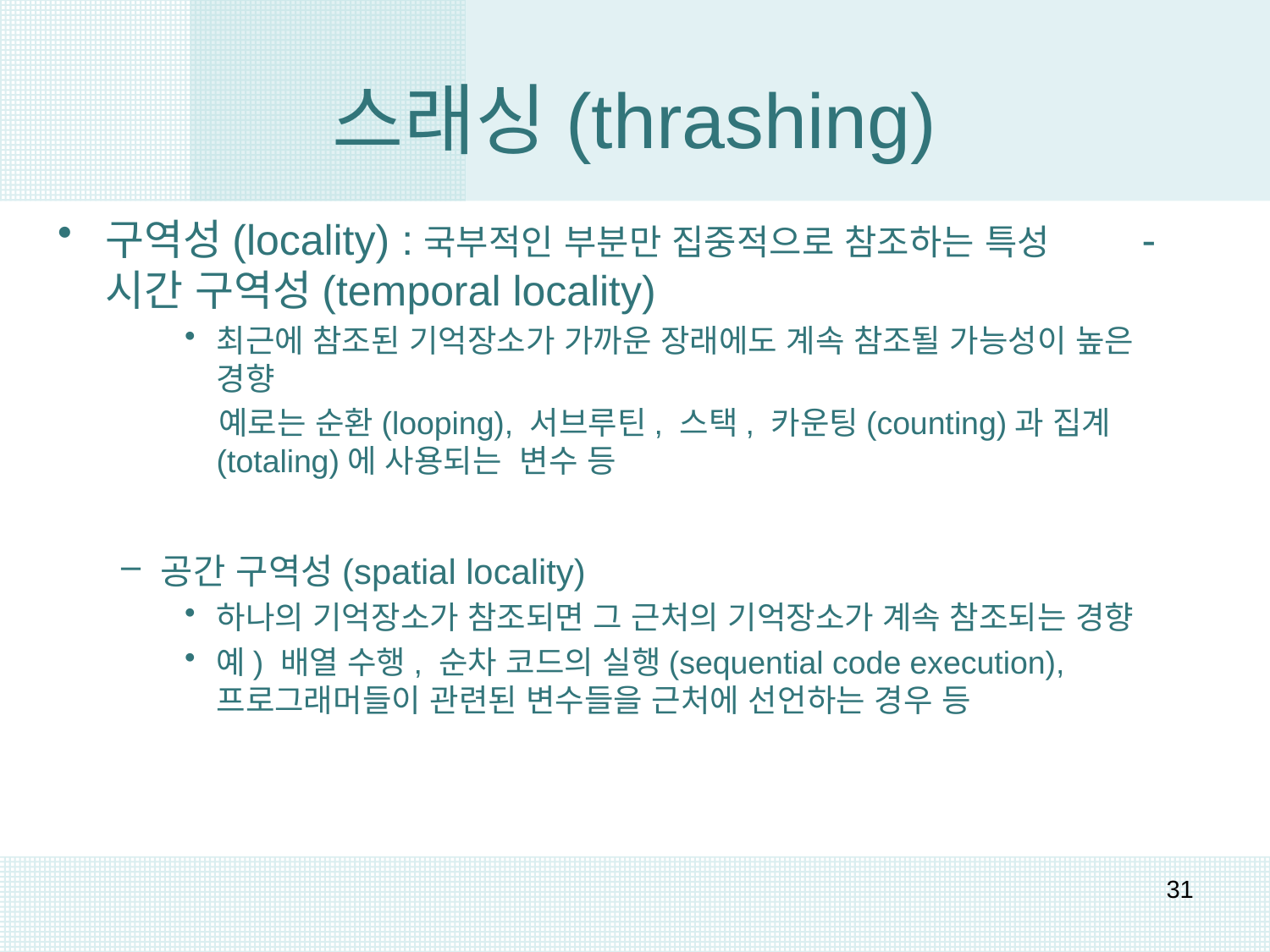

# 스래싱(thrashing)
구역성(locality) :국부적인 부분만 집중적으로 참조하는 특성        - 시간 구역성(temporal locality)
최근에 참조된 기억장소가 가까운 장래에도 계속 참조될 가능성이 높은 경향
   예로는 순환(looping), 서브루틴, 스택, 카운팅(counting)과 집계(totaling)에 사용되는  변수 등

공간 구역성(spatial locality)
하나의 기억장소가 참조되면 그 근처의 기억장소가 계속 참조되는 경향
예) 배열 수행, 순차 코드의 실행(sequential code execution), 프로그래머들이 관련된 변수들을 근처에 선언하는 경우 등

31